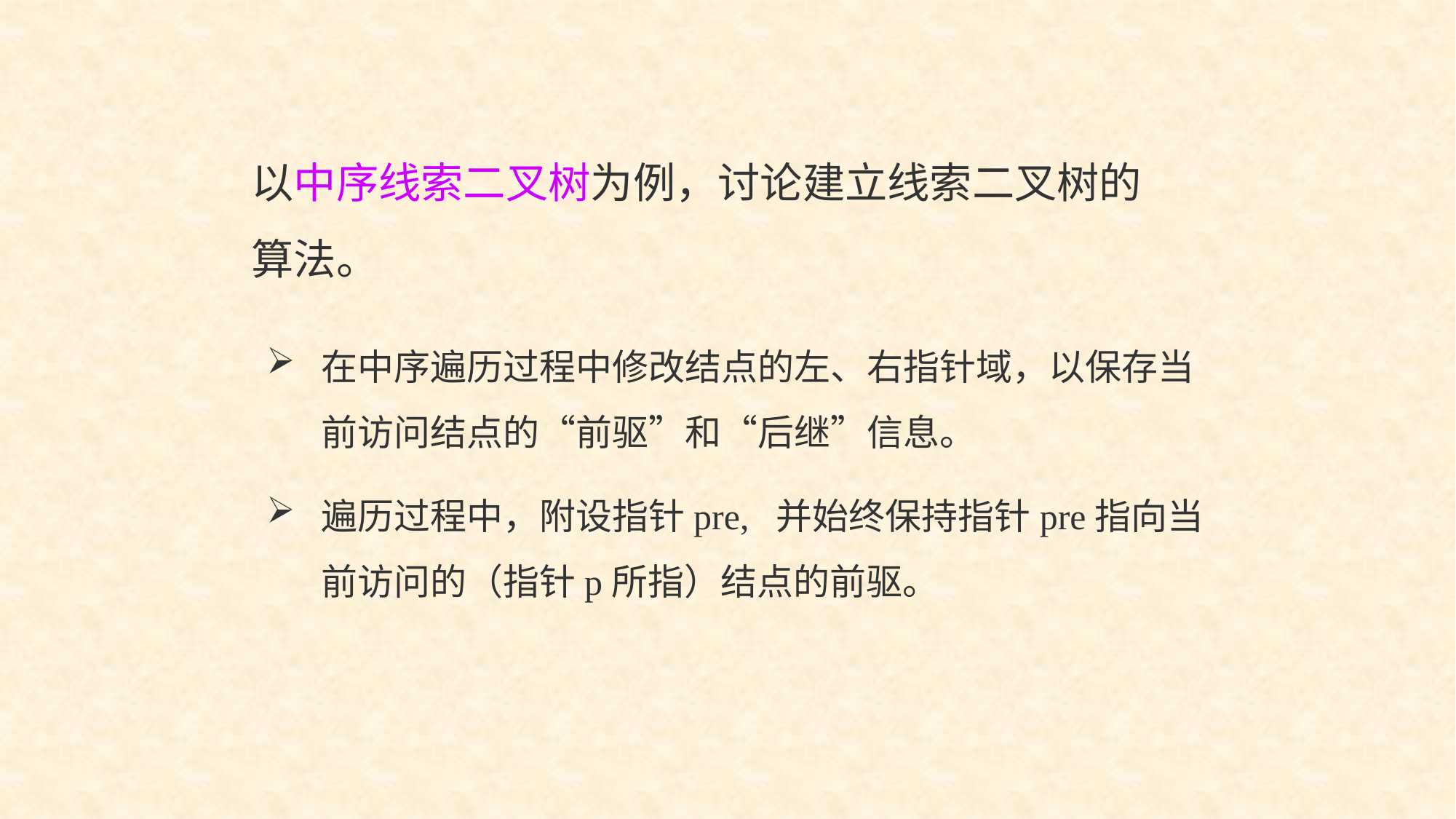

以中序线索二叉树为例，讨论建立线索二叉树的算法。
在中序遍历过程中修改结点的左、右指针域，以保存当前访问结点的“前驱”和“后继”信息。
遍历过程中，附设指针pre,  并始终保持指针pre指向当前访问的（指针p所指）结点的前驱。